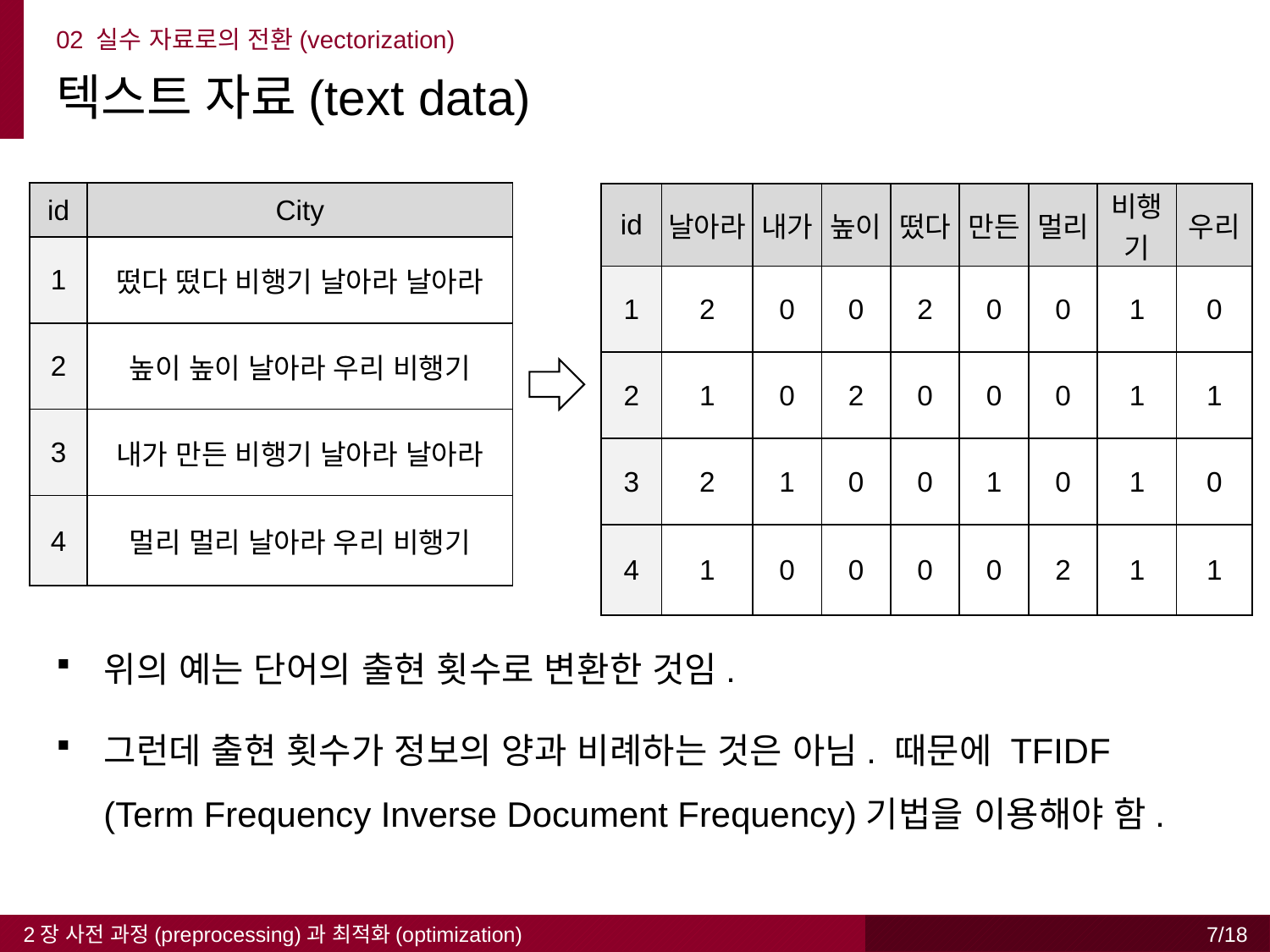

02 실수 자료로의 전환(vectorization)
텍스트 자료(text data)
| id | City |
| --- | --- |
| 1 | 떴다 떴다 비행기 날아라 날아라 |
| 2 | 높이 높이 날아라 우리 비행기 |
| 3 | 내가 만든 비행기 날아라 날아라 |
| 4 | 멀리 멀리 날아라 우리 비행기 |
| id | 날아라 | 내가 | 높이 | 떴다 | 만든 | 멀리 | 비행기 | 우리 |
| --- | --- | --- | --- | --- | --- | --- | --- | --- |
| 1 | 2 | 0 | 0 | 2 | 0 | 0 | 1 | 0 |
| 2 | 1 | 0 | 2 | 0 | 0 | 0 | 1 | 1 |
| 3 | 2 | 1 | 0 | 0 | 1 | 0 | 1 | 0 |
| 4 | 1 | 0 | 0 | 0 | 0 | 2 | 1 | 1 |

위의 예는 단어의 출현 횟수로 변환한 것임.
그런데 출현 횟수가 정보의 양과 비례하는 것은 아님. 때문에 TFIDF (Term Frequency Inverse Document Frequency)기법을 이용해야 함.
2장 사전 과정(preprocessing)과 최적화(optimization)
7/18